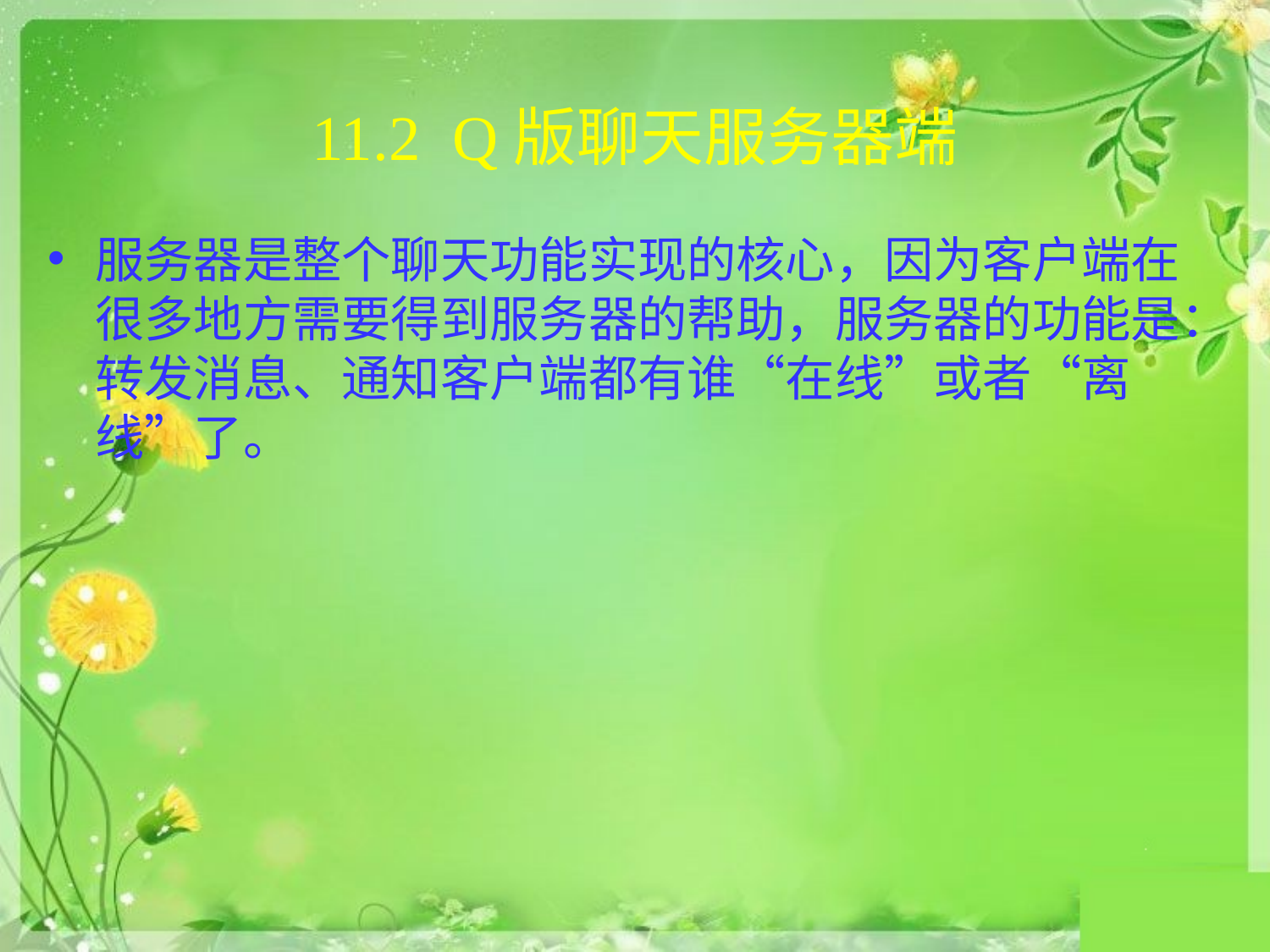

# 11.2  Q版聊天服务器端
服务器是整个聊天功能实现的核心，因为客户端在很多地方需要得到服务器的帮助，服务器的功能是：转发消息、通知客户端都有谁“在线”或者“离线”了。